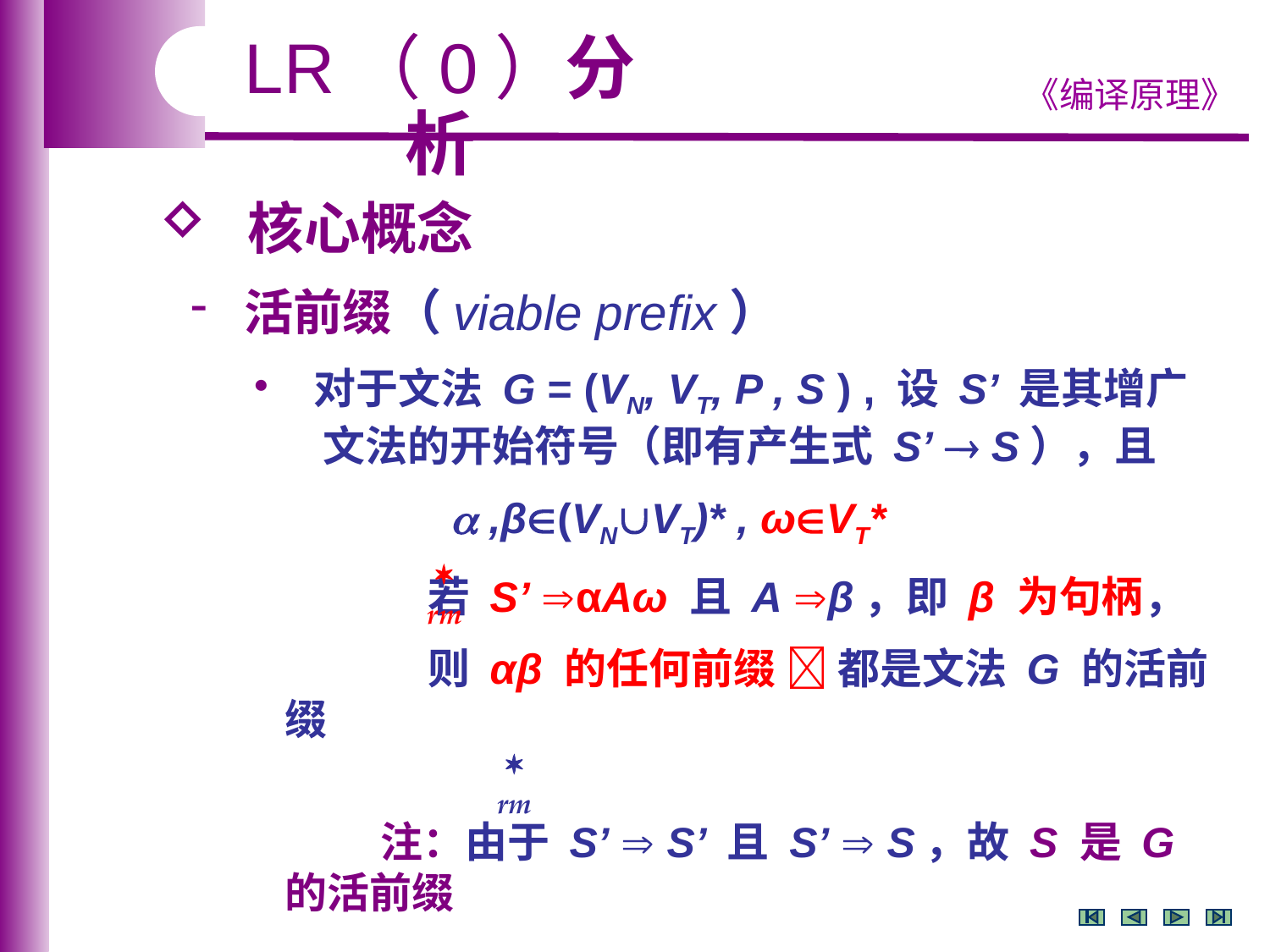

LR（0）分析
  核心概念

 活前缀（viable prefix）

  对于文法 G = (VN, VT, P , S ) , 设 S’ 是其增广
   文法的开始符号（即有产生式 S’ → S），且

              α ,β∈(VN∪VT)* , ω∈VT*

              若 S’ ⇒αAω 且 A ⇒β，即 β 为句柄，

              则 αβ 的任何前缀 γ 都是文法 G 的活前缀

         注：由于 S’ ⇒ S’ 且 S’ ⇒ S，故 S 是 G 的活前缀
∗
rm
∗
rm